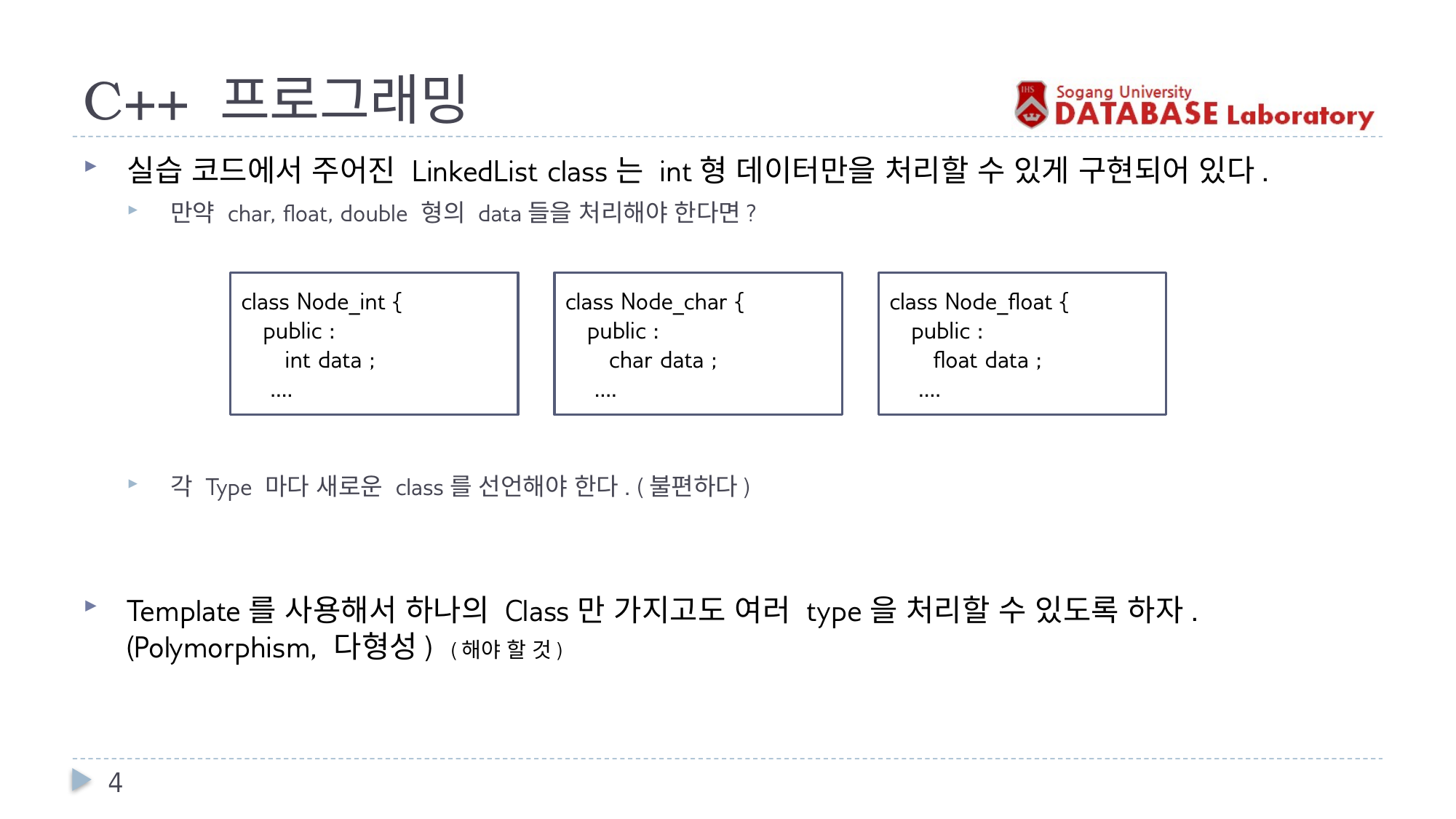

# C++ 프로그래밍
실습 코드에서 주어진 LinkedList class는 int형 데이터만을 처리할 수 있게 구현되어 있다.
만약 char, float, double 형의 data들을 처리해야 한다면?

각 Type 마다 새로운 class를 선언해야 한다. (불편하다)

Template를 사용해서 하나의 Class만 가지고도 여러 type을 처리할 수 있도록 하자.  (Polymorphism, 다형성)  (해야 할 것)

class Node_int {
   public :
      int data ;
    ….
class Node_char {
   public :
      char data ;
    ….
class Node_float {
   public :
      float data ;
    ….
4